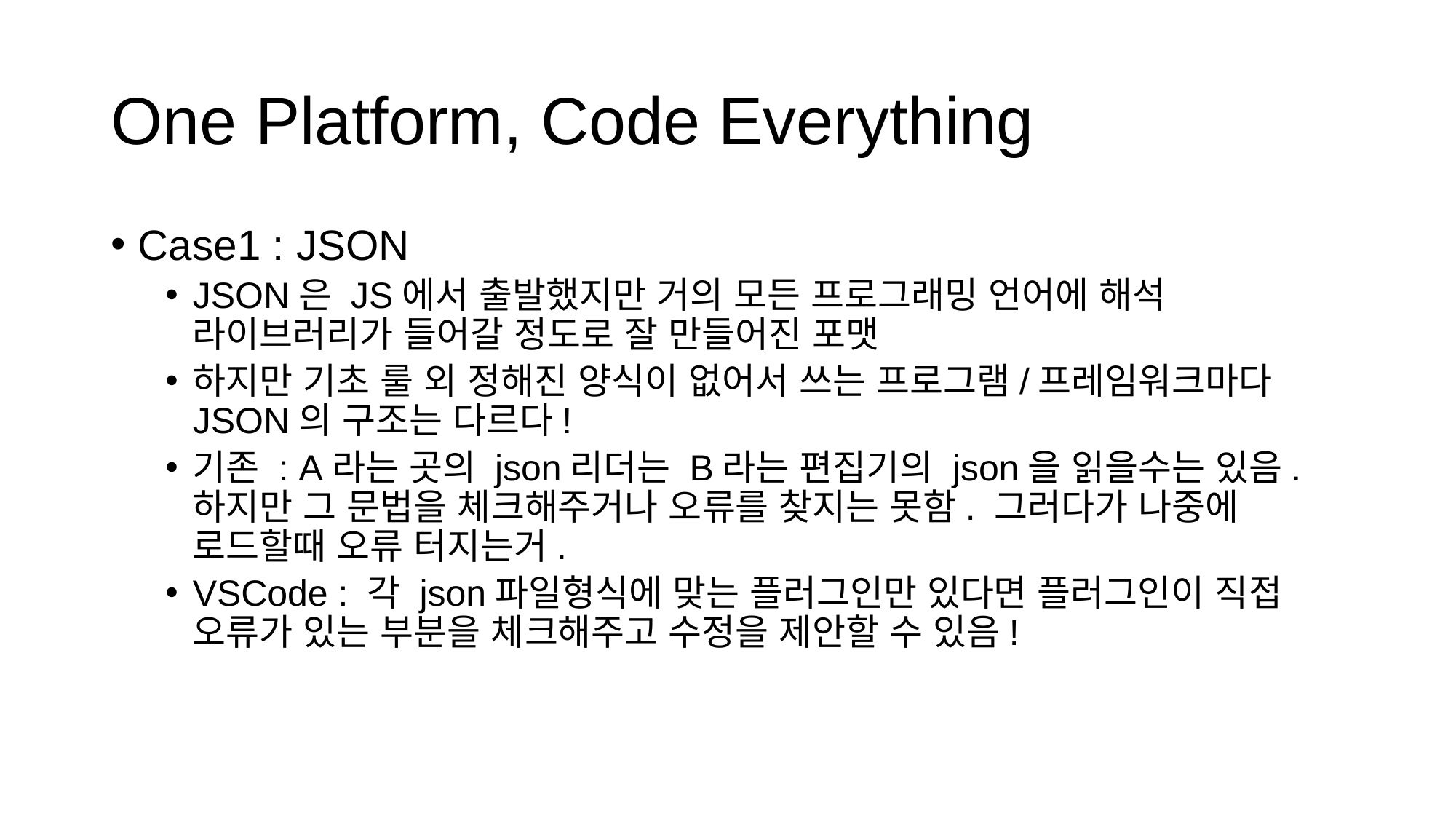

# One Platform, Code Everything
Case1 : JSON
JSON은 JS에서 출발했지만 거의 모든 프로그래밍 언어에 해석 라이브러리가 들어갈 정도로 잘 만들어진 포맷
하지만 기초 룰 외 정해진 양식이 없어서 쓰는 프로그램/프레임워크마다 JSON의 구조는 다르다!
기존 : A라는 곳의 json리더는 B라는 편집기의 json을 읽을수는 있음. 하지만 그 문법을 체크해주거나 오류를 찾지는 못함. 그러다가 나중에 로드할때 오류 터지는거.
VSCode : 각 json파일형식에 맞는 플러그인만 있다면 플러그인이 직접 오류가 있는 부분을 체크해주고 수정을 제안할 수 있음!